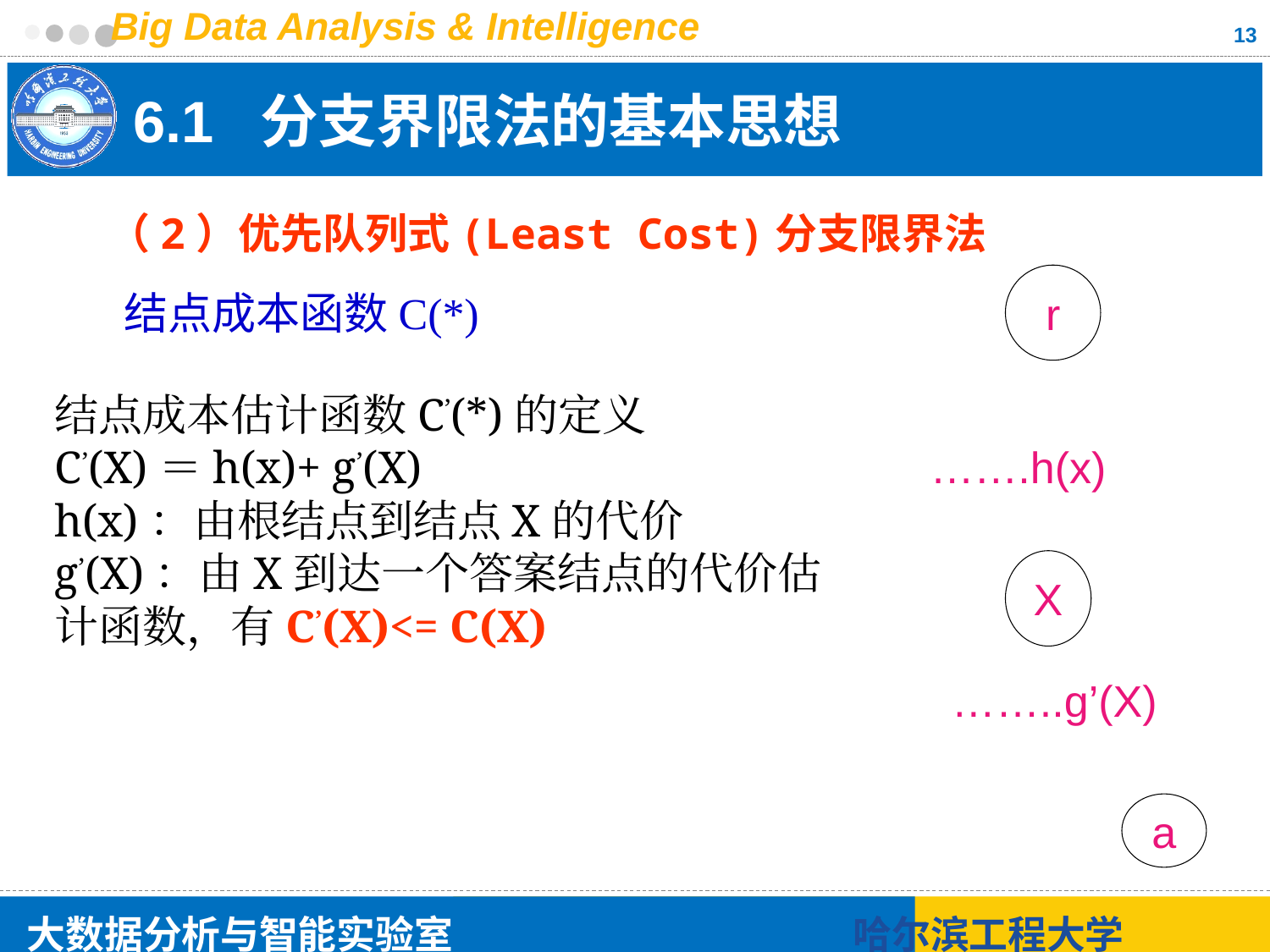

13
# 6.1  分支界限法的基本思想
（2）优先队列式(Least Cost)分支限界法
r
…….h(x)
X
……..g’(X)
a
结点成本函数C(*)
结点成本估计函数C’(*)的定义
C’(X)＝h(x)+ g’(X)
h(x)：由根结点到结点X的代价
g’(X)：由X到达一个答案结点的代价估计函数，有C’(X)<= C(X)